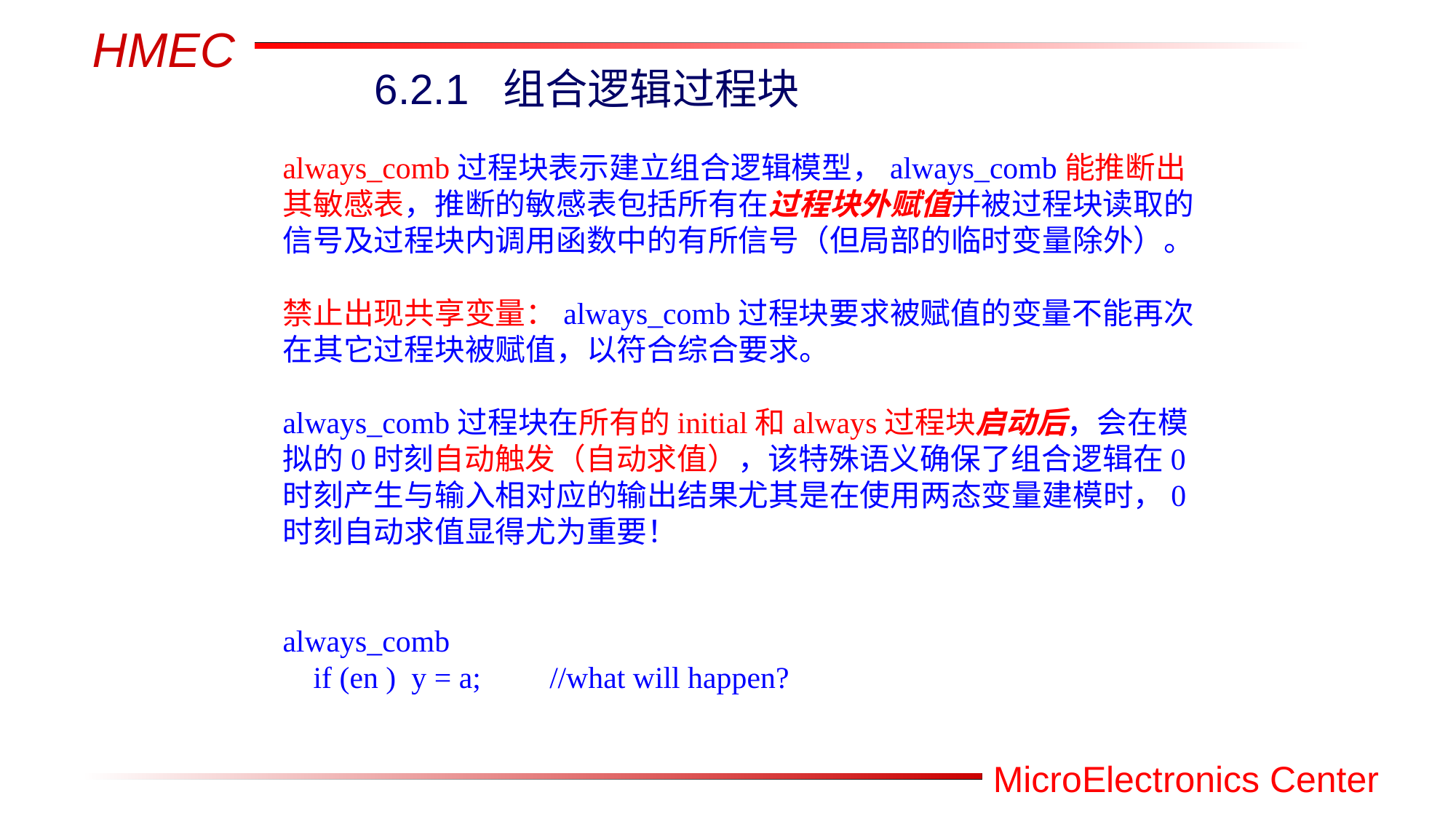

6.2.1  组合逻辑过程块
always_comb过程块表示建立组合逻辑模型，always_comb能推断出其敏感表，推断的敏感表包括所有在过程块外赋值并被过程块读取的信号及过程块内调用函数中的有所信号（但局部的临时变量除外）。

禁止出现共享变量：always_comb过程块要求被赋值的变量不能再次在其它过程块被赋值，以符合综合要求。

always_comb过程块在所有的initial和always过程块启动后，会在模拟的0时刻自动触发（自动求值），该特殊语义确保了组合逻辑在0时刻产生与输入相对应的输出结果尤其是在使用两态变量建模时，0时刻自动求值显得尤为重要！

always_comb
    if (en )  y = a;         //what will happen?